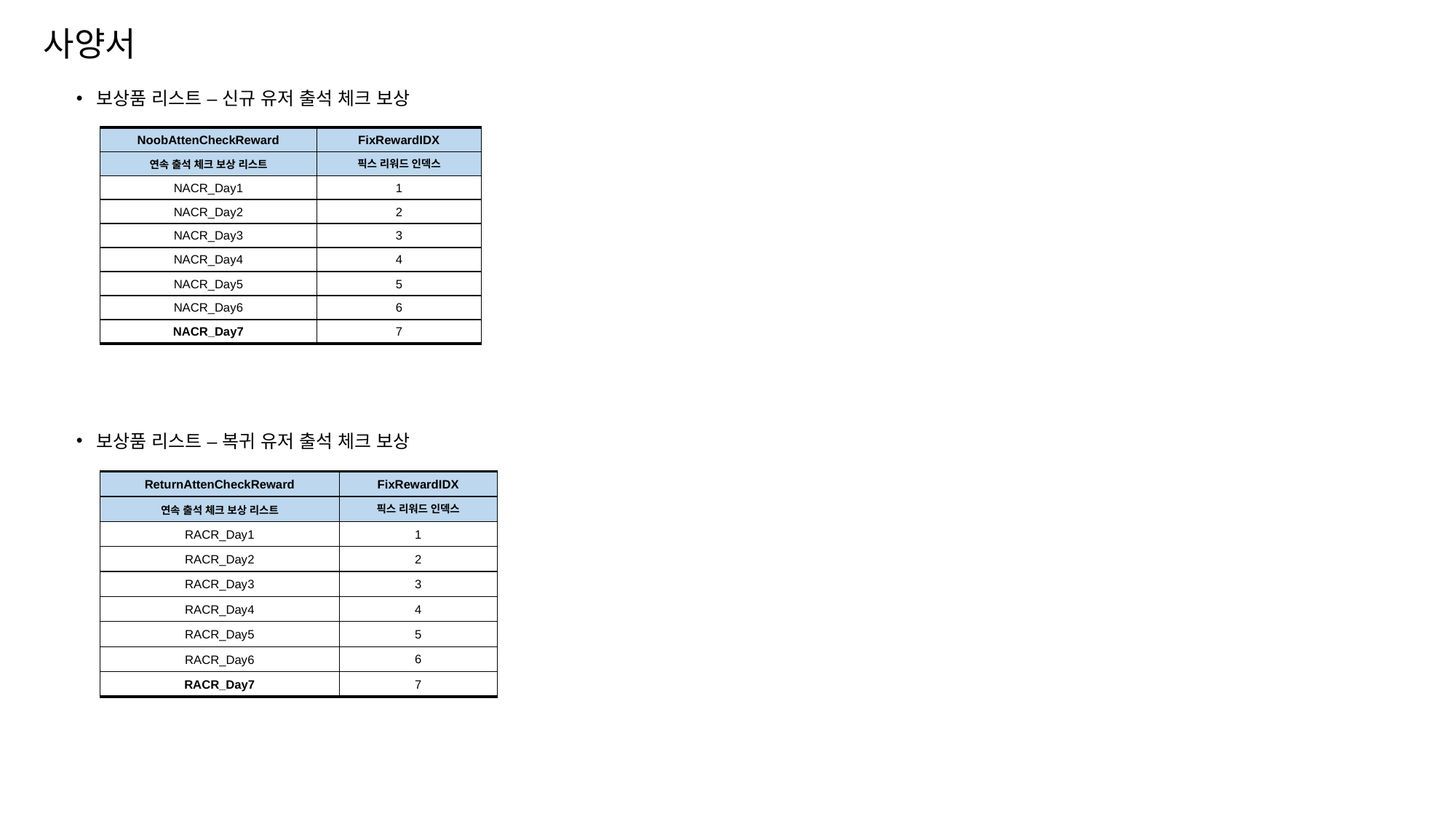

사양서
보상품 리스트 – 신규 유저 출석 체크 보상
| NoobAttenCheckReward | FixRewardIDX |
| --- | --- |
| 연속 출석 체크 보상 리스트 | 픽스 리워드 인덱스 |
| NACR\_Day1 | 1 |
| NACR\_Day2 | 2 |
| NACR\_Day3 | 3 |
| NACR\_Day4 | 4 |
| NACR\_Day5 | 5 |
| NACR\_Day6 | 6 |
| NACR\_Day7 | 7 |
보상품 리스트 – 복귀 유저 출석 체크 보상
| ReturnAttenCheckReward | FixRewardIDX |
| --- | --- |
| 연속 출석 체크 보상 리스트 | 픽스 리워드 인덱스 |
| RACR\_Day1 | 1 |
| RACR\_Day2 | 2 |
| RACR\_Day3 | 3 |
| RACR\_Day4 | 4 |
| RACR\_Day5 | 5 |
| RACR\_Day6 | 6 |
| RACR\_Day7 | 7 |